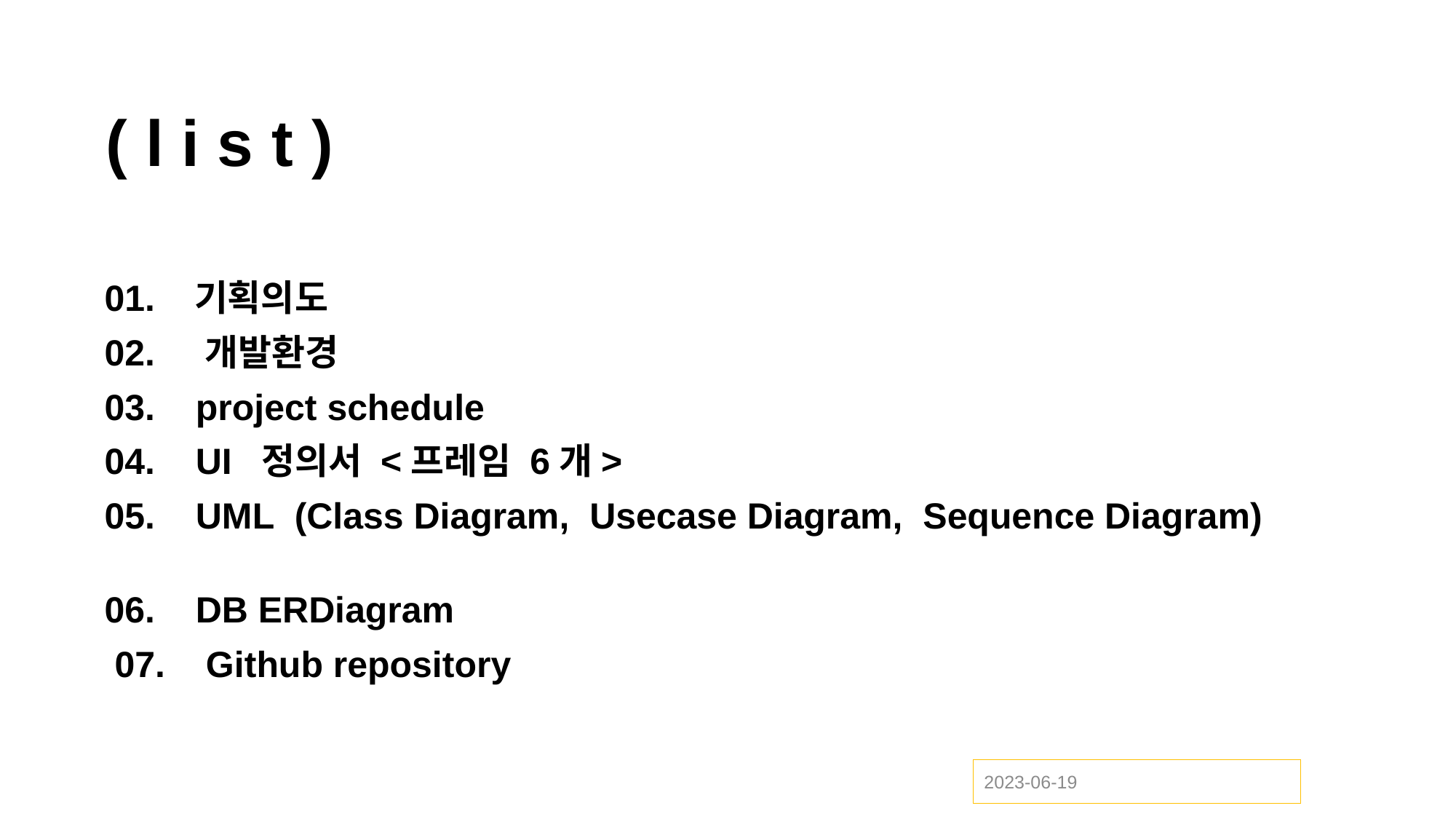

# ( l i s t )
        01.   기획의도
        02.    개발환경
        03.    project schedule
        04.    UI  정의서 <프레임 6개>
        05.    UML  (Class Diagram,  Usecase Diagram,  Sequence Diagram)
        06.    DB ERDiagram
         07.    Github repository
W
2023-06-19